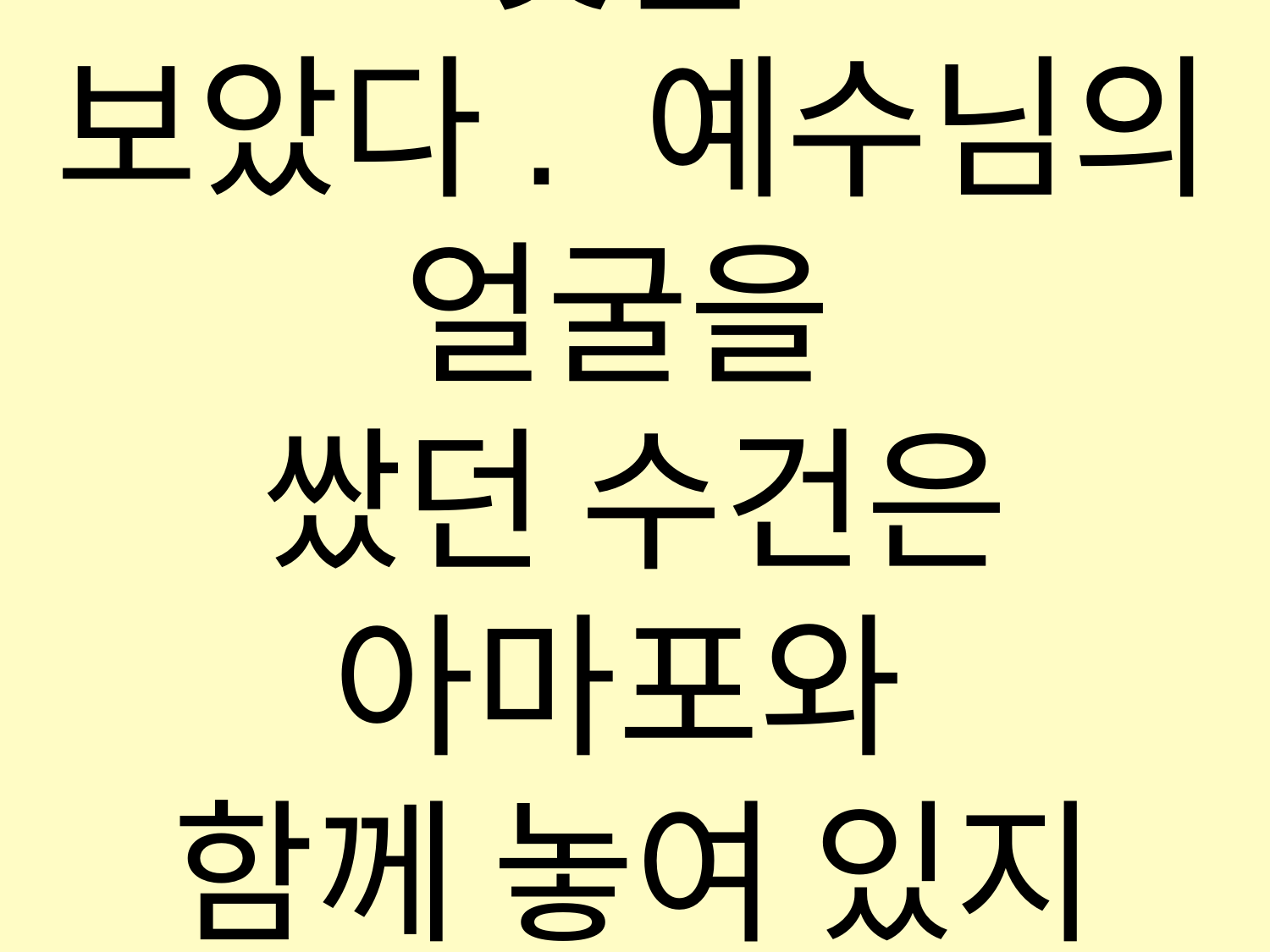

아마포가 놓여 있는 것을
보았다. 예수님의 얼굴을
쌌던 수건은 아마포와
함께 놓여 있지 않고,
따로 한곳에 개켜져